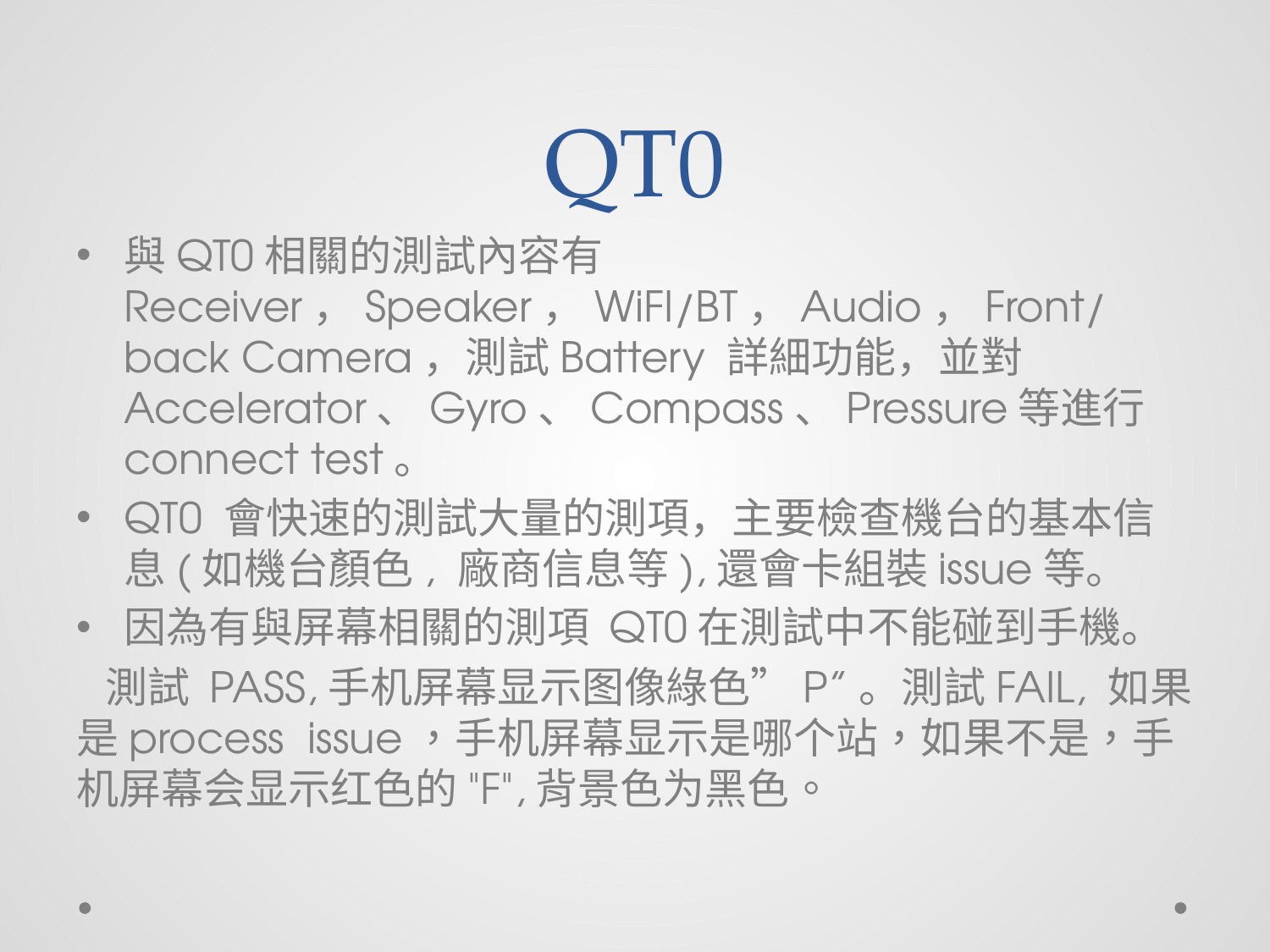

# QT0
與QT0相關的測試內容有Receiver，Speaker，WiFI/BT，Audio，Front/back Camera，測試Battery 詳細功能，並對Accelerator、Gyro、Compass、Pressure等進行connect test。
QT0 會快速的測試大量的測項，主要檢查機台的基本信息(如機台顏色, 廠商信息等),還會卡組裝issue等。
因為有與屏幕相關的測項 QT0在測試中不能碰到手機。
  測試 PASS,手机屏幕显示图像綠色”P”。測試FAIL, 如果是process  issue，手机屏幕显示是哪个站，如果不是，手机屏幕会显示红色的"F",背景色为黑色。